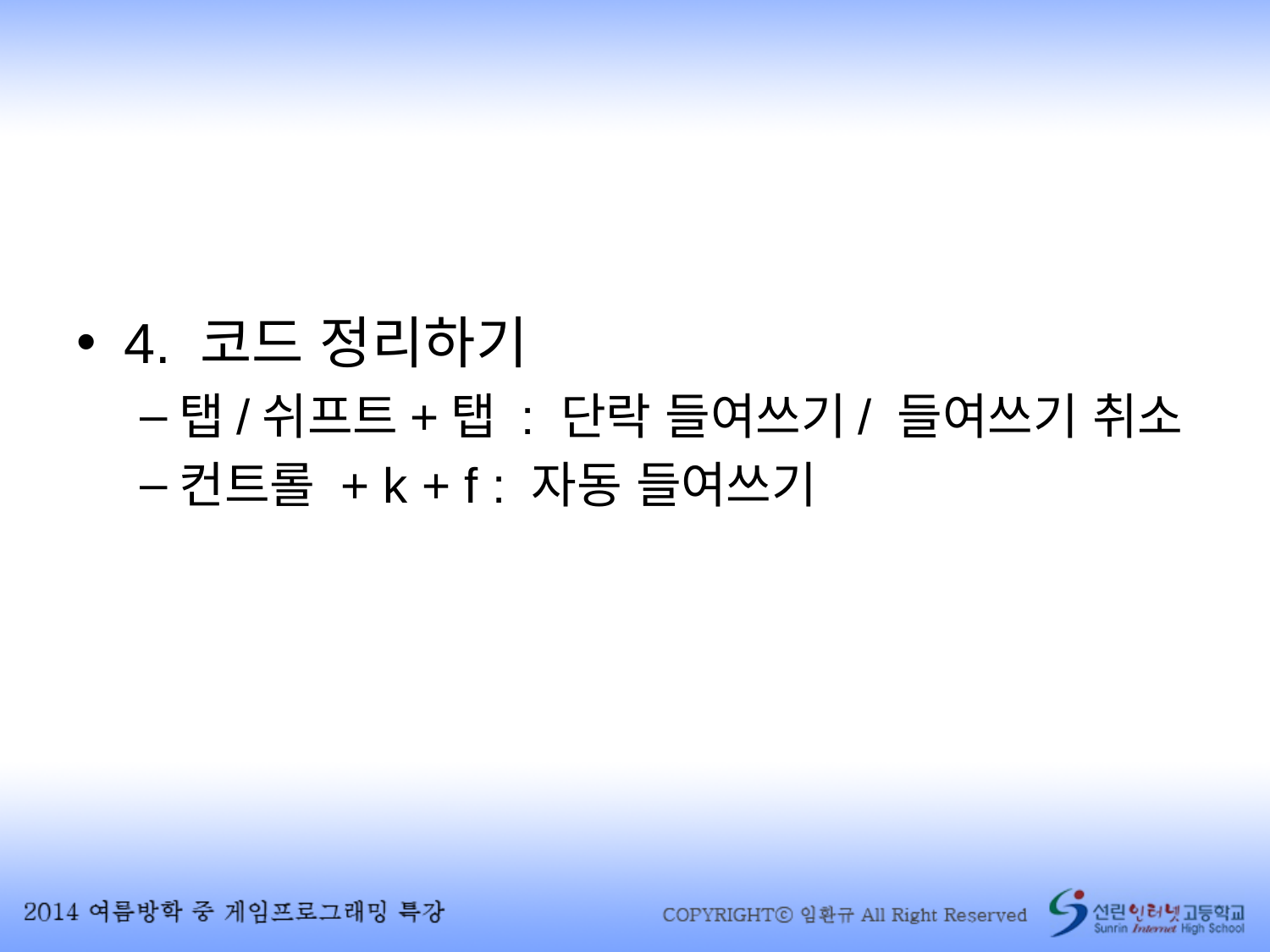

4. 코드 정리하기
탭/쉬프트+탭 : 단락 들여쓰기/ 들여쓰기 취소
컨트롤 + k + f : 자동 들여쓰기